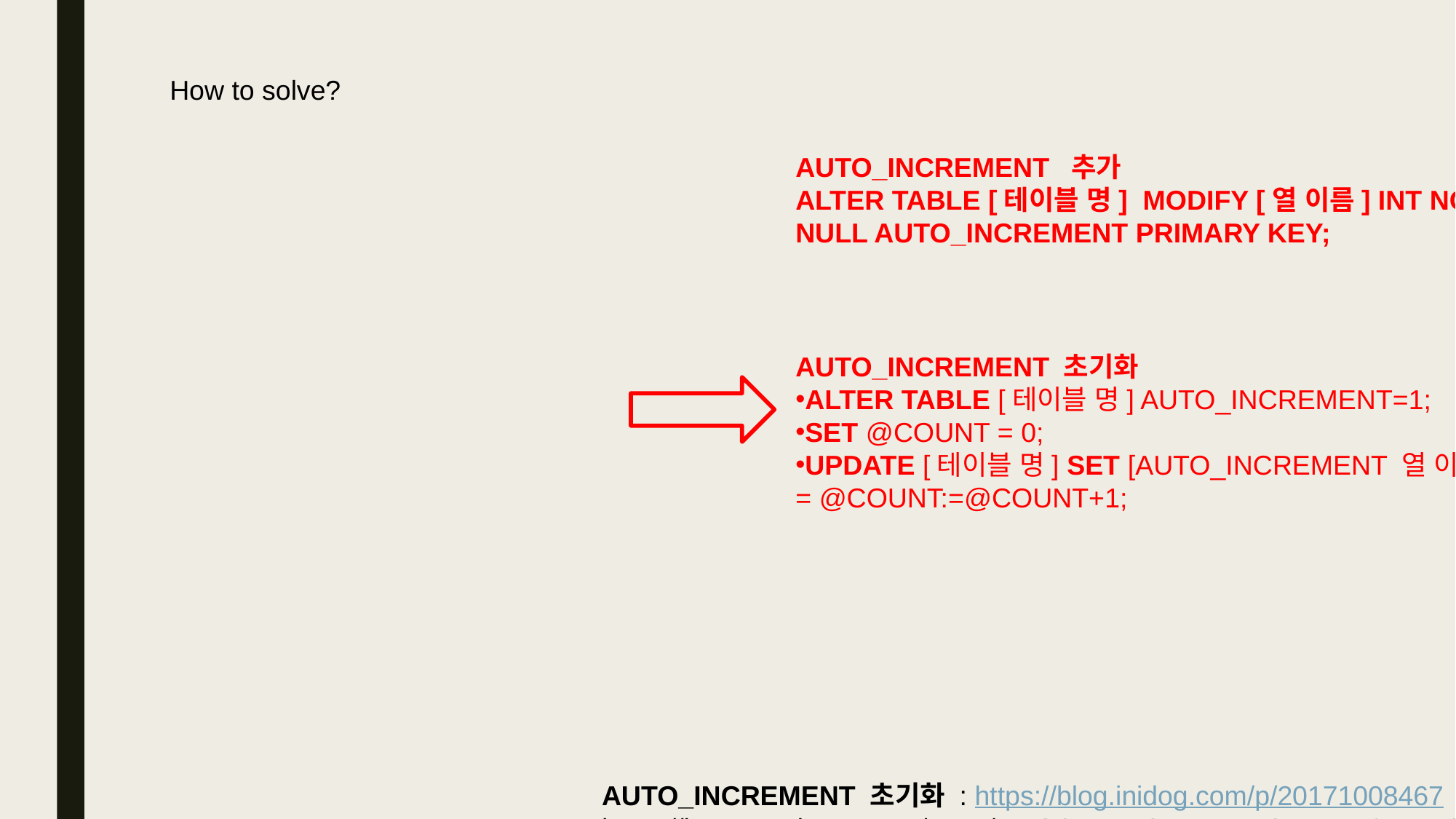

How to solve?

AUTO_INCREMENT  추가
ALTER TABLE [테이블 명]  MODIFY [열 이름] INT NOT NULL AUTO_INCREMENT PRIMARY KEY;

AUTO_INCREMENT 초기화
ALTER TABLE [테이블 명] AUTO_INCREMENT=1;
SET @COUNT = 0;
UPDATE [테이블 명] SET [AUTO_INCREMENT 열 이름] = @COUNT:=@COUNT+1;

AUTO_INCREMENT 초기화 : https://blog.inidog.com/p/20171008467
https://hammer.tistory.com/entry/MYSQL-%EC%BB%AC%EB%9F%BC-%EC%9E%90%EB%8F%99%EC%A6%9D%EA%B0%80-%EC%86%8D%EC%84%B1-%EB%B3%80%EA%B2%BD-%EB%B0%8F-%EC%B6%94%EA%B0%80-%EC%B4%88%EA%B8%B0%ED%99%94-%EC%BF%BC%EB%A6%AC